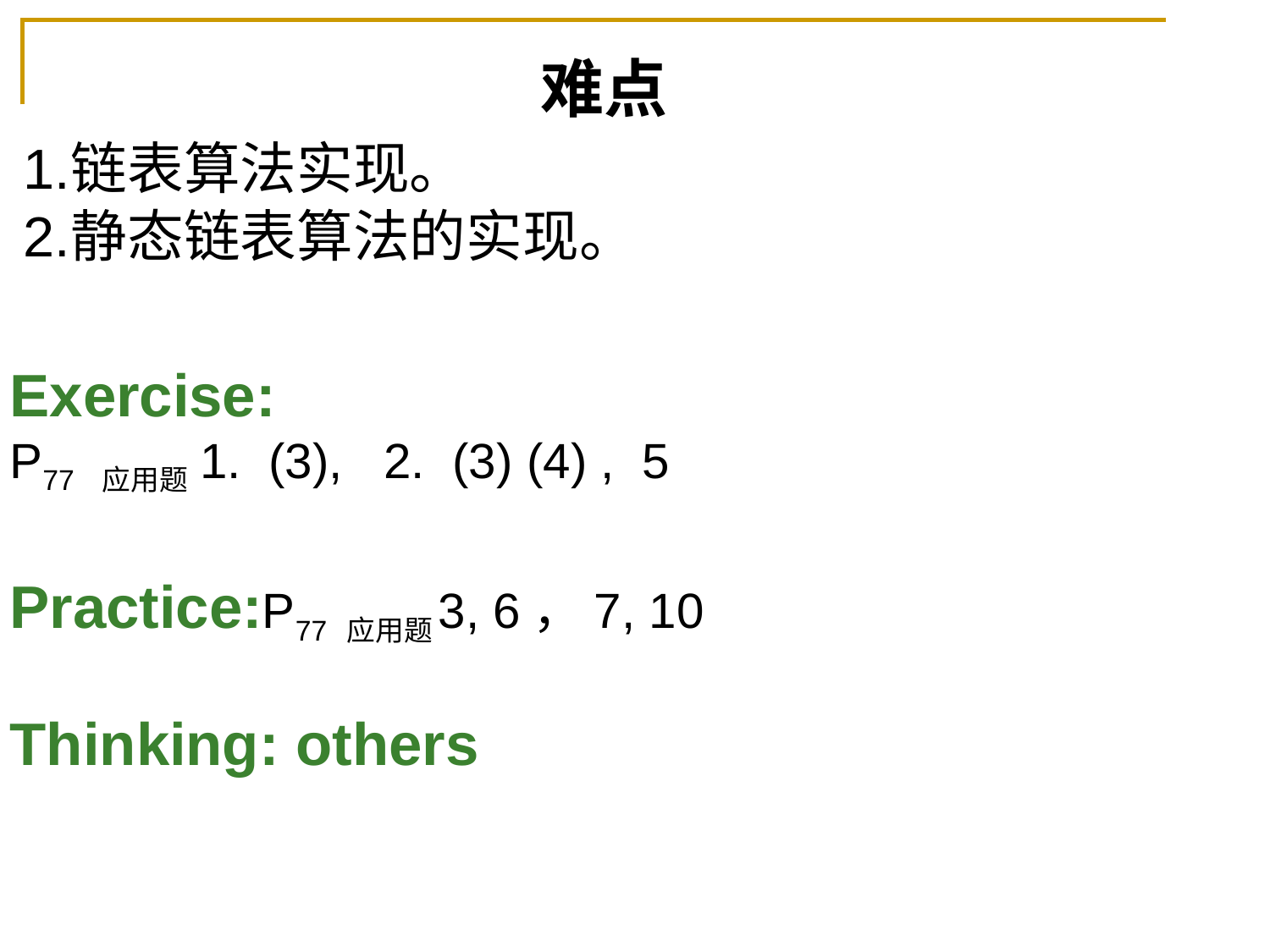

难点
链表算法实现。
静态链表算法的实现。
Exercise:
P77  应用题1.  (3),   2.  (3) (4) ,  5

Practice:P77 应用题	3, 6，7, 10

Thinking: others